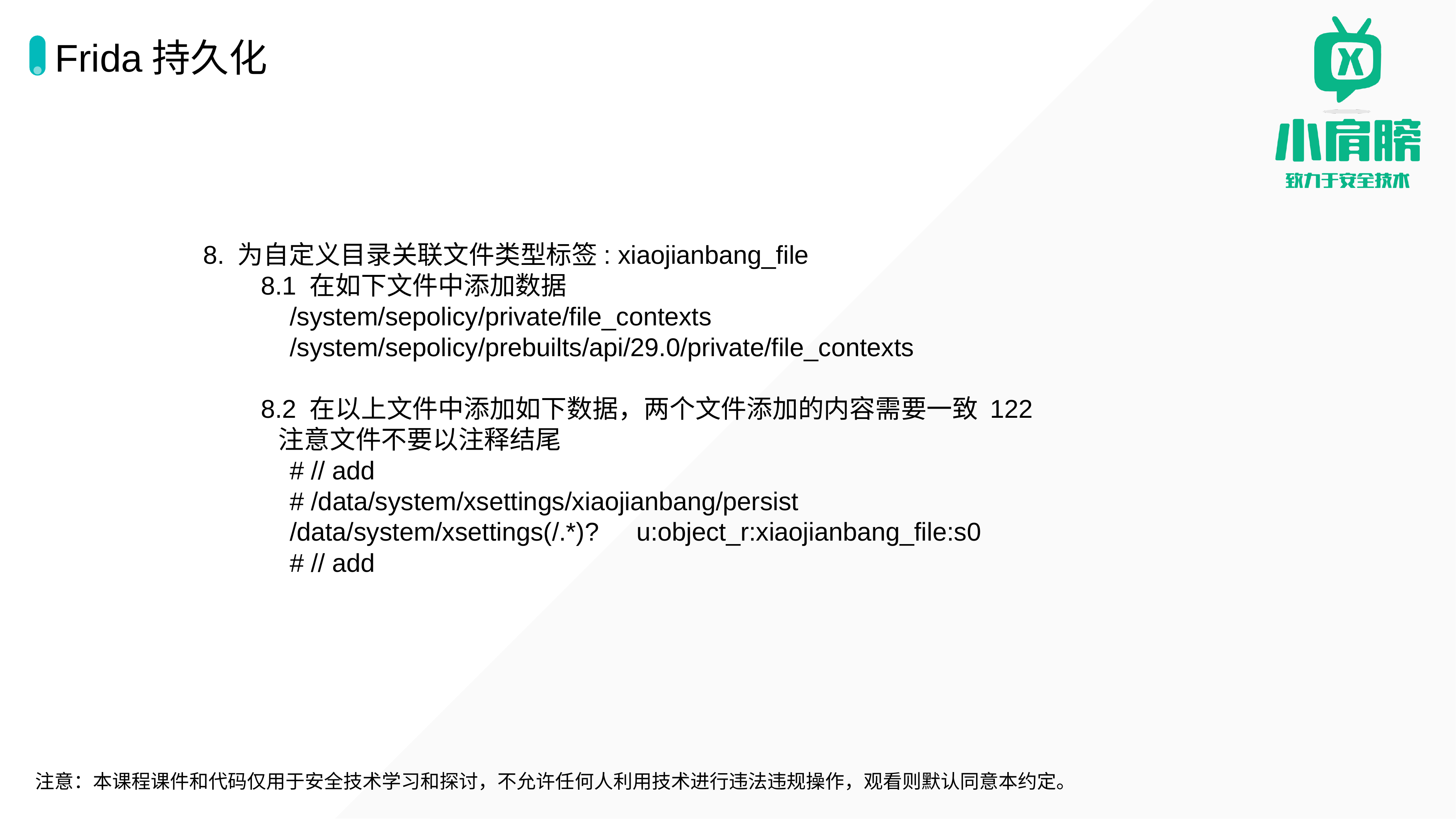

# Frida持久化
8. 为自定义目录关联文件类型标签: xiaojianbang_file
8.1 在如下文件中添加数据
/system/sepolicy/private/file_contexts
/system/sepolicy/prebuilts/api/29.0/private/file_contexts

8.2 在以上文件中添加如下数据，两个文件添加的内容需要一致 122
  注意文件不要以注释结尾
# // add
# /data/system/xsettings/xiaojianbang/persist
/data/system/xsettings(/.*)?	u:object_r:xiaojianbang_file:s0
# // add